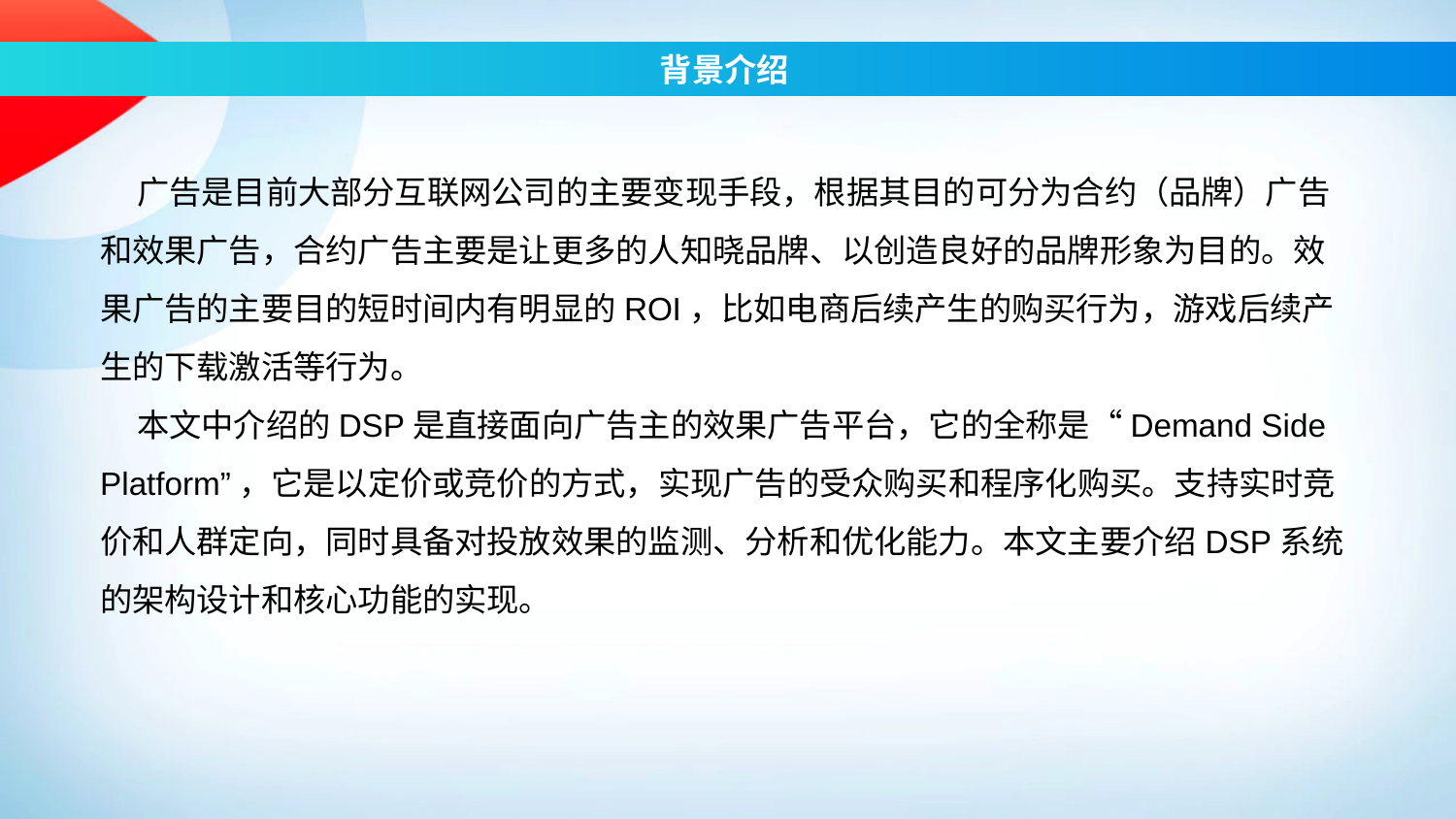

背景介绍
    广告是目前大部分互联网公司的主要变现手段，根据其目的可分为合约（品牌）广告和效果广告，合约广告主要是让更多的人知晓品牌、以创造良好的品牌形象为目的。效果广告的主要目的短时间内有明显的ROI，比如电商后续产生的购买行为，游戏后续产生的下载激活等行为。
    本文中介绍的DSP是直接面向广告主的效果广告平台，它的全称是“Demand Side Platform”，它是以定价或竞价的方式，实现广告的受众购买和程序化购买。支持实时竞价和人群定向，同时具备对投放效果的监测、分析和优化能力。本文主要介绍DSP系统的架构设计和核心功能的实现。